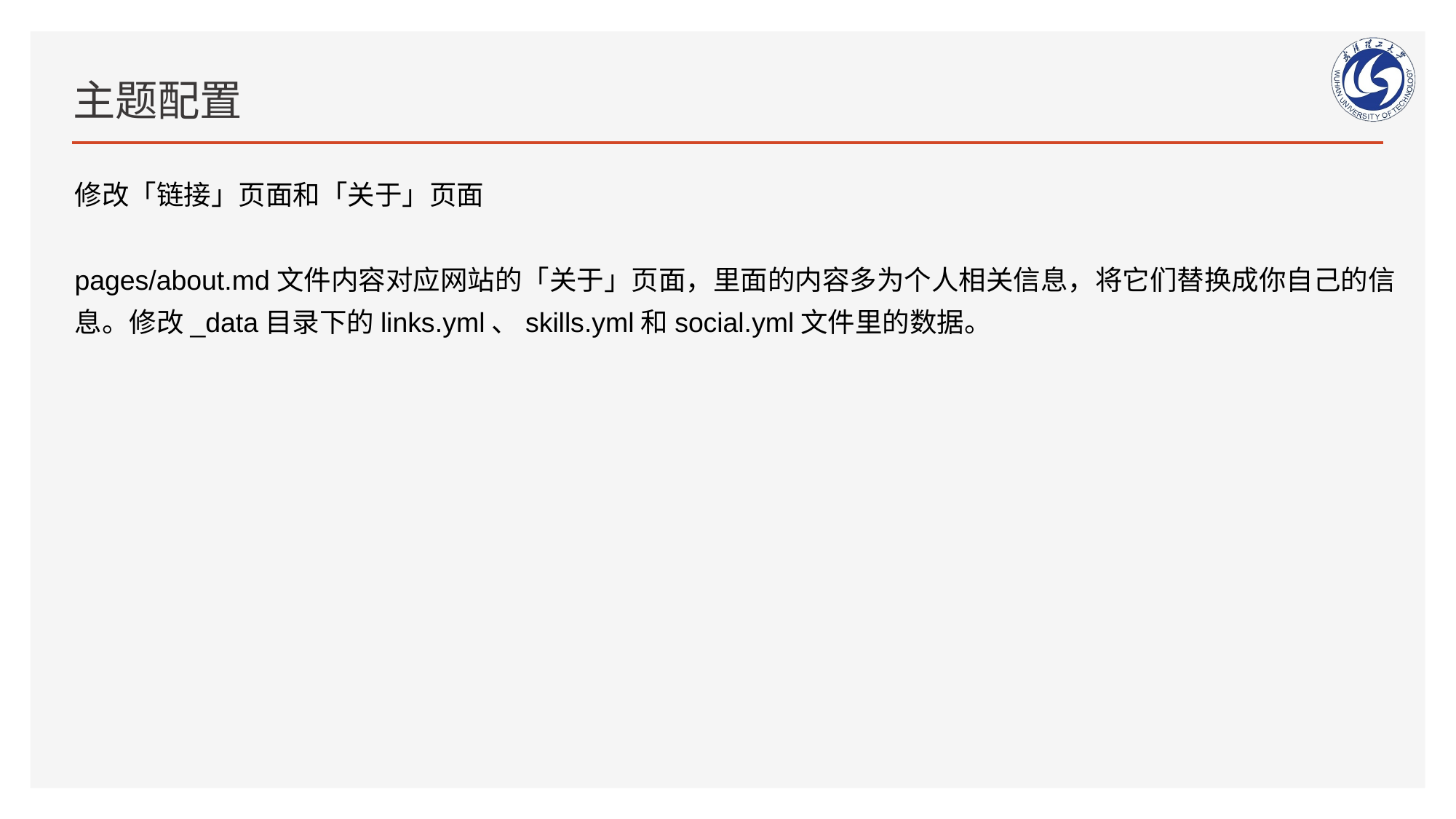

# 主题配置
修改「链接」页面和「关于」页面

pages/about.md文件内容对应网站的「关于」页面，里面的内容多为个人相关信息，将它们替换成你自己的信息。修改_data目录下的links.yml、skills.yml和social.yml文件里的数据。